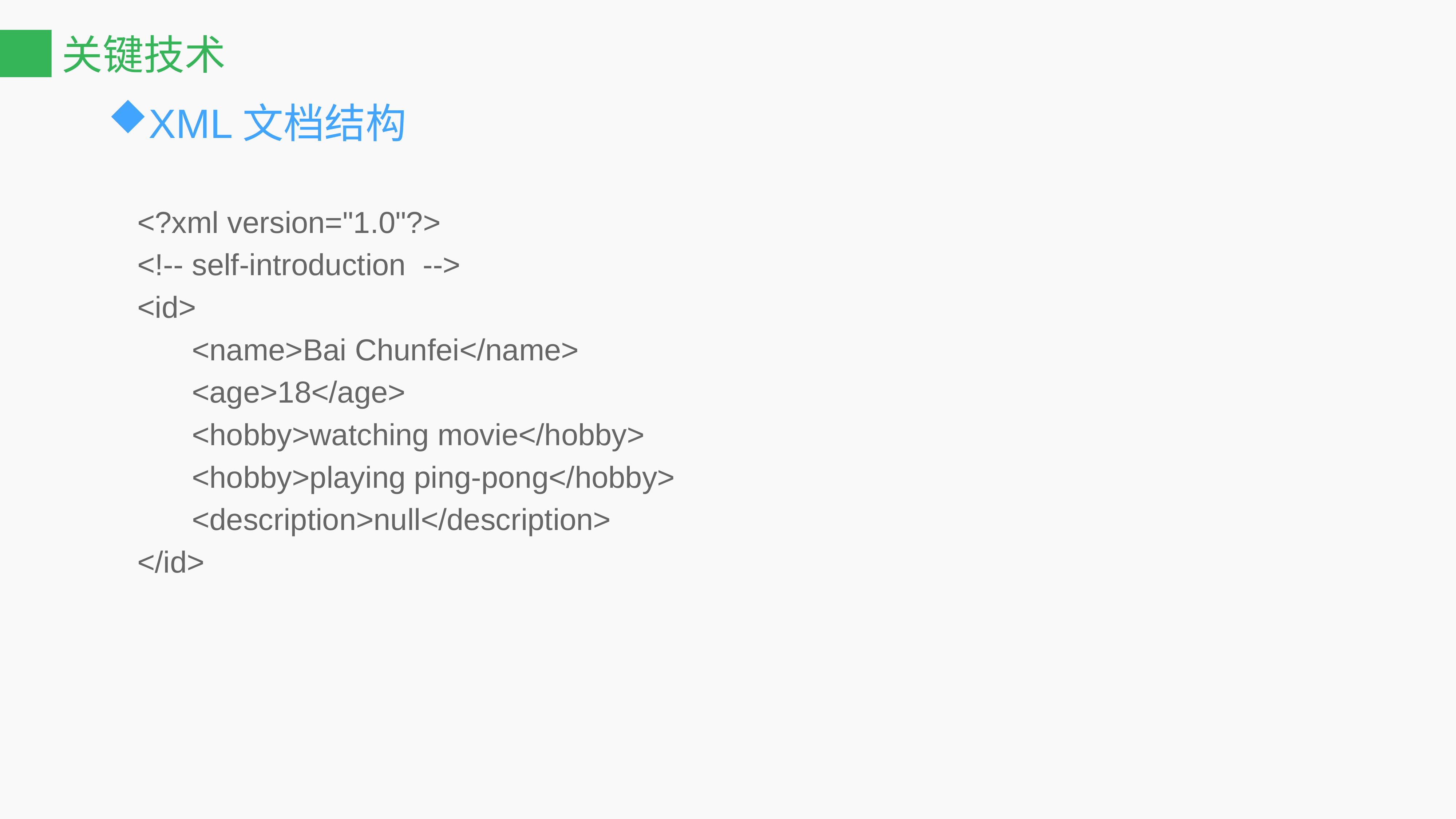

# 关键技术
XML文档结构
<?xml version="1.0"?>
<!-- self-introduction  -->
<id>
	<name>Bai Chunfei</name>
	<age>18</age>
	<hobby>watching movie</hobby>
	<hobby>playing ping-pong</hobby>
	<description>null</description>
</id>